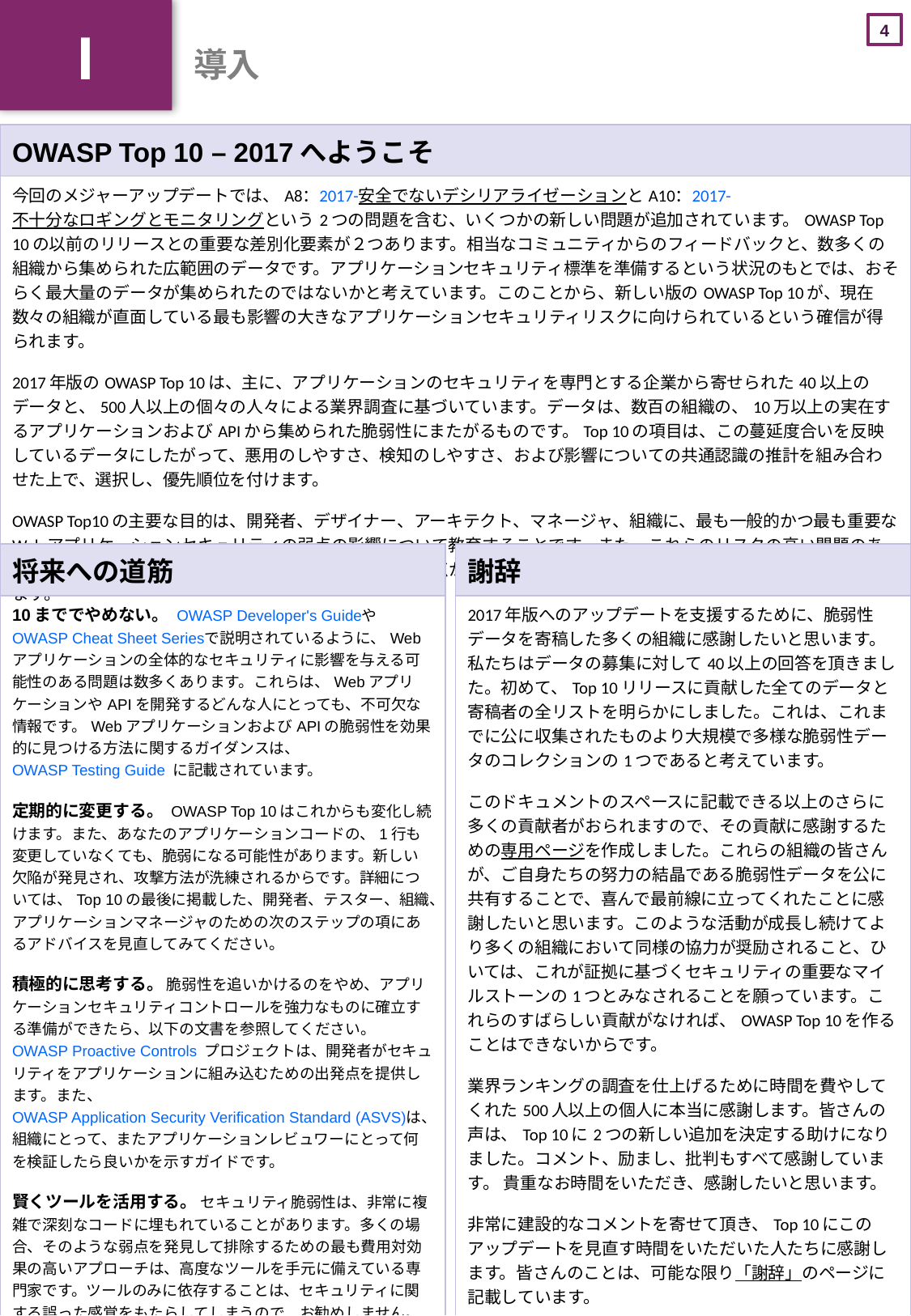

I
# 導入
| OWASP Top 10 – 2017へようこそ |
| --- |
| 今回のメジャーアップデートでは、A8：2017-安全でないデシリアライゼーションとA10：2017-不十分なロギングとモニタリングという2つの問題を含む、いくつかの新しい問題が追加されています。OWASP Top 10の以前のリリースとの重要な差別化要素が２つあります。相当なコミュニティからのフィードバックと、数多くの組織から集められた広範囲のデータです。アプリケーションセキュリティ標準を準備するという状況のもとでは、おそらく最大量のデータが集められたのではないかと考えています。このことから、新しい版のOWASP Top 10が、現在数々の組織が直面している最も影響の大きなアプリケーションセキュリティリスクに向けられているという確信が得られます。 2017年版のOWASP Top 10は、主に、アプリケーションのセキュリティを専門とする企業から寄せられた40以上のデータと、500人以上の個々の人々による業界調査に基づいています。データは、数百の組織の、10万以上の実在するアプリケーションおよびAPIから集められた脆弱性にまたがるものです。Top 10の項目は、この蔓延度合いを反映しているデータにしたがって、悪用のしやすさ、検知のしやすさ、および影響についての共通認識の推計を組み合わせた上で、選択し、優先順位を付けます。 OWASP Top10の主要な目的は、開発者、デザイナー、アーキテクト、マネージャ、組織に、最も一般的かつ最も重要なWebアプリケーションセキュリティの弱点の影響について教育することです。また、これらのリスクの高い問題のある領域を守るための基本的なテクニックを提供し、現時点からどこへ進めるべきなかについてのガイダンスを提供します。 |
| 将来への道筋 |
| --- |
| 10まででやめない。 OWASP Developer's Guideや OWASP Cheat Sheet Seriesで説明されているように、Webアプリケーションの全体的なセキュリティに影響を与える可能性のある問題は数多くあります。これらは、WebアプリケーションやAPIを開発するどんな人にとっても、不可欠な情報です。WebアプリケーションおよびAPIの脆弱性を効果的に見つける方法に関するガイダンスは、OWASP Testing Guide に記載されています。 定期的に変更する。 OWASP Top 10はこれからも変化し続けます。また、あなたのアプリケーションコードの、1行も変更していなくても、脆弱になる可能性があります。新しい欠陥が発見され、攻撃方法が洗練されるからです。詳細については、Top 10の最後に掲載した、開発者、テスター、組織、アプリケーションマネージャのための次のステップの項にあるアドバイスを見直してみてください。 積極的に思考する。 脆弱性を追いかけるのをやめ、アプリケーションセキュリティコントロールを強力なものに確立する準備ができたら、以下の文書を参照してください。OWASP Proactive Controls プロジェクトは、開発者がセキュリティをアプリケーションに組み込むための出発点を提供します。また、OWASP Application Security Verification Standard (ASVS)は、組織にとって、またアプリケーションレビュワーにとって何を検証したら良いかを示すガイドです。 賢くツールを活用する。 セキュリティ脆弱性は、非常に複雑で深刻なコードに埋もれていることがあります。多くの場合、そのような弱点を発見して排除するための最も費用対効果の高いアプローチは、高度なツールを手元に備えている専門家です。ツールのみに依存することは、セキュリティに関する誤った感覚をもたらしてしまうので、お勧めしません。 左へ右へ、どこへでも進める。 セキュリティをソフトウェア開発の組織全体のカルチャーにかかわる不可欠なものとすることに集中してください。詳しい情報は、 OWASP Software Assurance Maturity Model (SAMM)にあります。 |
| 謝辞 |
| --- |
| 2017年版へのアップデートを支援するために、脆弱性データを寄稿した多くの組織に感謝したいと思います。私たちはデータの募集に対して40以上の回答を頂きました。初めて、Top 10リリースに貢献した全てのデータと寄稿者の全リストを明らかにしました。これは、これまでに公に収集されたものより大規模で多様な脆弱性データのコレクションの1つであると考えています。 このドキュメントのスペースに記載できる以上のさらに多くの貢献者がおられますので、その貢献に感謝するための専用ページを作成しました。これらの組織の皆さんが、ご自身たちの努力の結晶である脆弱性データを公に共有することで、喜んで最前線に立ってくれたことに感謝したいと思います。このような活動が成長し続けてより多くの組織において同様の協力が奨励されること、ひいては、これが証拠に基づくセキュリティの重要なマイルストーンの1つとみなされることを願っています。これらのすばらしい貢献がなければ、OWASP Top 10を作ることはできないからです。 業界ランキングの調査を仕上げるために時間を費やしてくれた500人以上の個人に本当に感謝します。皆さんの声は、Top 10に2つの新しい追加を決定する助けになりました。コメント、励まし、批判もすべて感謝しています。 貴重なお時間をいただき、感謝したいと思います。 非常に建設的なコメントを寄せて頂き、Top 10にこのアップデートを見直す時間をいただいた人たちに感謝します。皆さんのことは、可能な限り「謝辞」のページに記載しています。 そして最後に、世界中でOWASP Top 10をもっと手に取りやすくするため、Top 10のこのリリースを多数の言語に翻訳なさる翻訳者の皆さんに前もって感謝したいと思います。 |